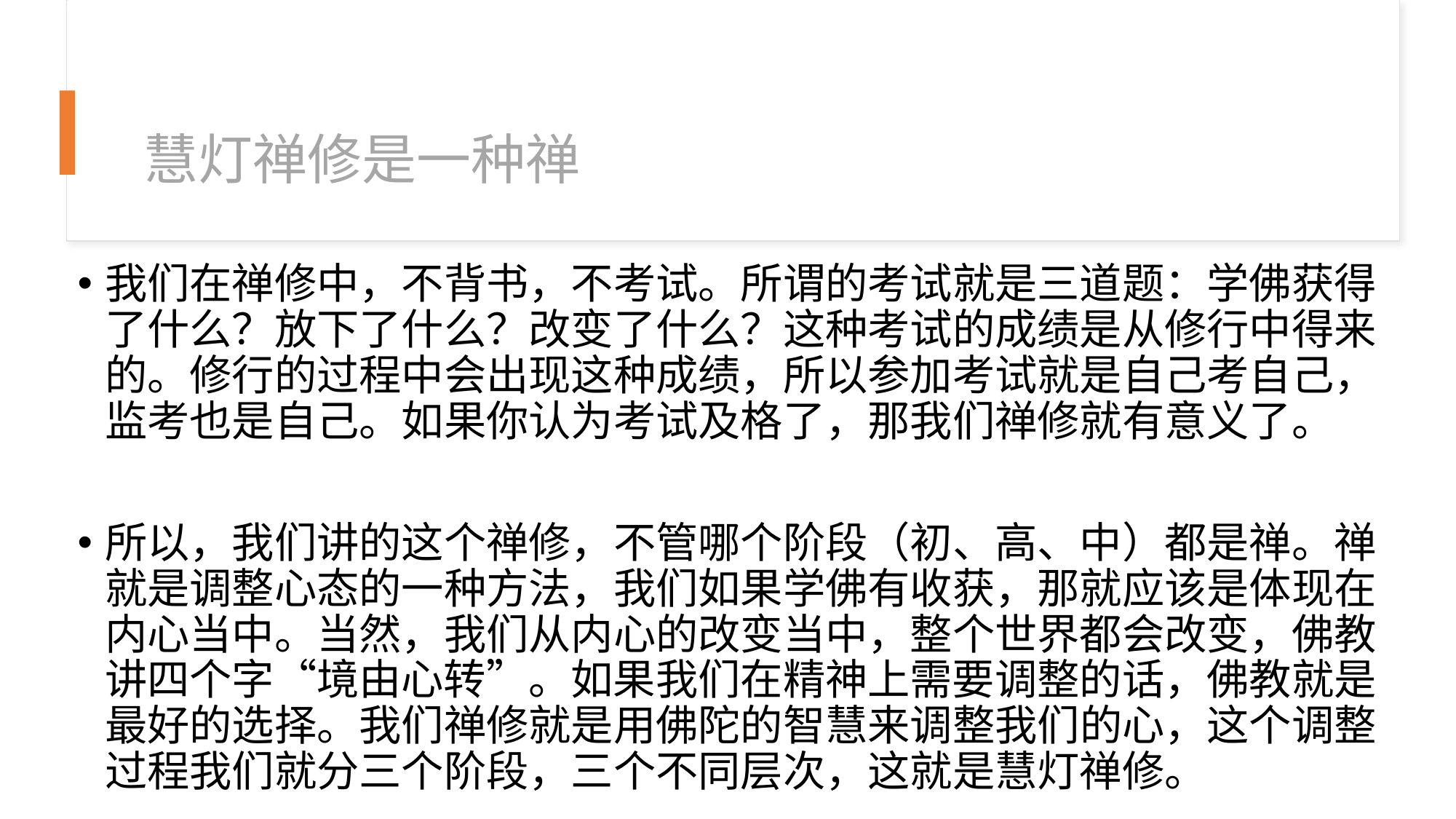

# 慧灯禅修是一种禅

我们在禅修中，不背书，不考试。所谓的考试就是三道题：学佛获得了什么？放下了什么？改变了什么？这种考试的成绩是从修行中得来的。修行的过程中会出现这种成绩，所以参加考试就是自己考自己，监考也是自己。如果你认为考试及格了，那我们禅修就有意义了。

所以，我们讲的这个禅修，不管哪个阶段（初、高、中）都是禅。禅就是调整心态的一种方法，我们如果学佛有收获，那就应该是体现在内心当中。当然，我们从内心的改变当中，整个世界都会改变，佛教讲四个字“境由心转”。如果我们在精神上需要调整的话，佛教就是最好的选择。我们禅修就是用佛陀的智慧来调整我们的心，这个调整过程我们就分三个阶段，三个不同层次，这就是慧灯禅修。